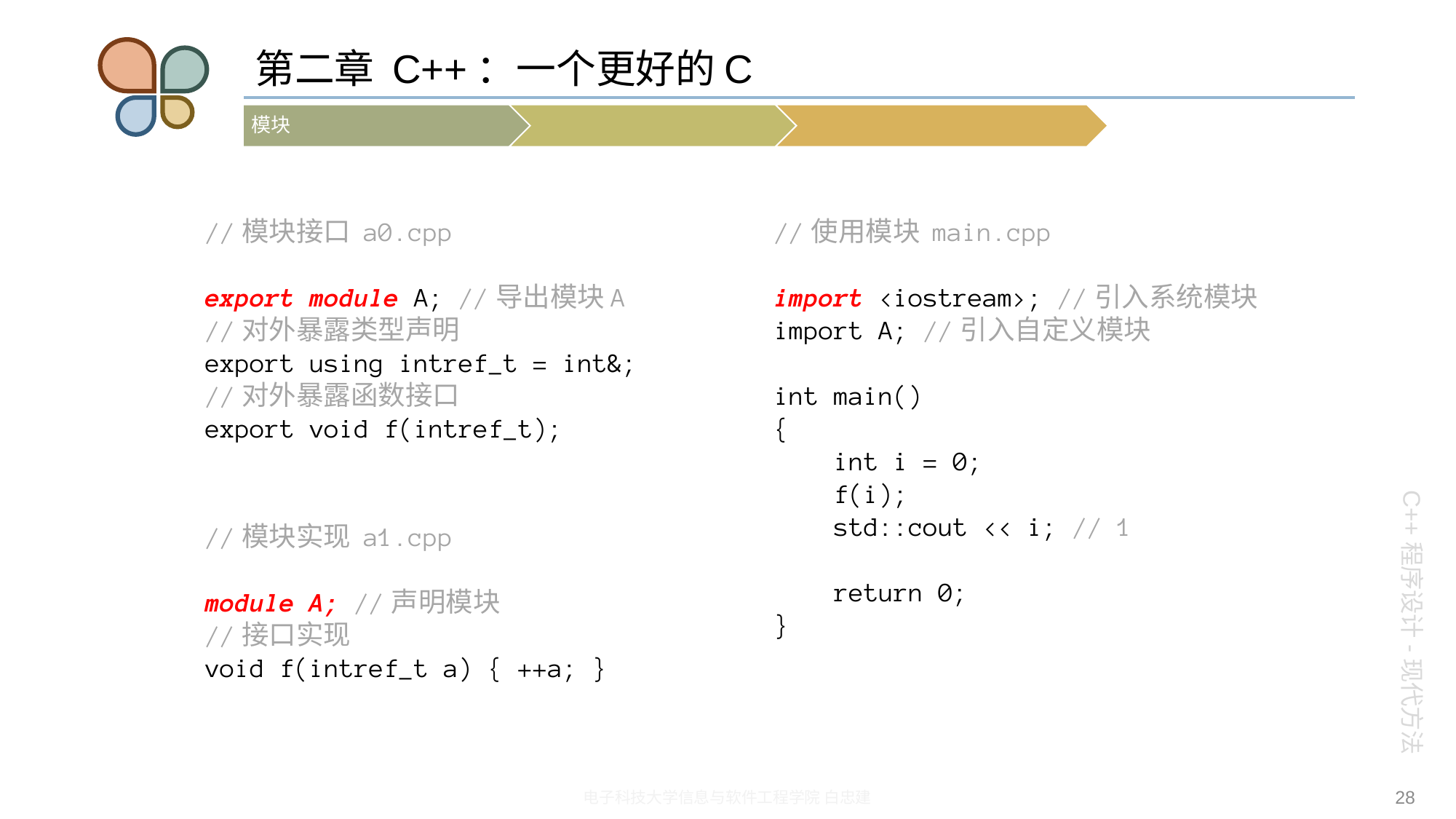

# 第二章 C++：一个更好的C
模块

//模块接口 a0.cpp

export module A; //导出模块A
//对外暴露类型声明
export using intref_t = int&;
//对外暴露函数接口
export void f(intref_t);
//使用模块 main.cpp

import <iostream>; //引入系统模块
import A; //引入自定义模块

int main()
{
    int i = 0;
    f(i);
    std::cout << i; // 1

    return 0;
}
//模块实现 a1.cpp

module A; //声明模块
//接口实现
void f(intref_t a) { ++a; }
28